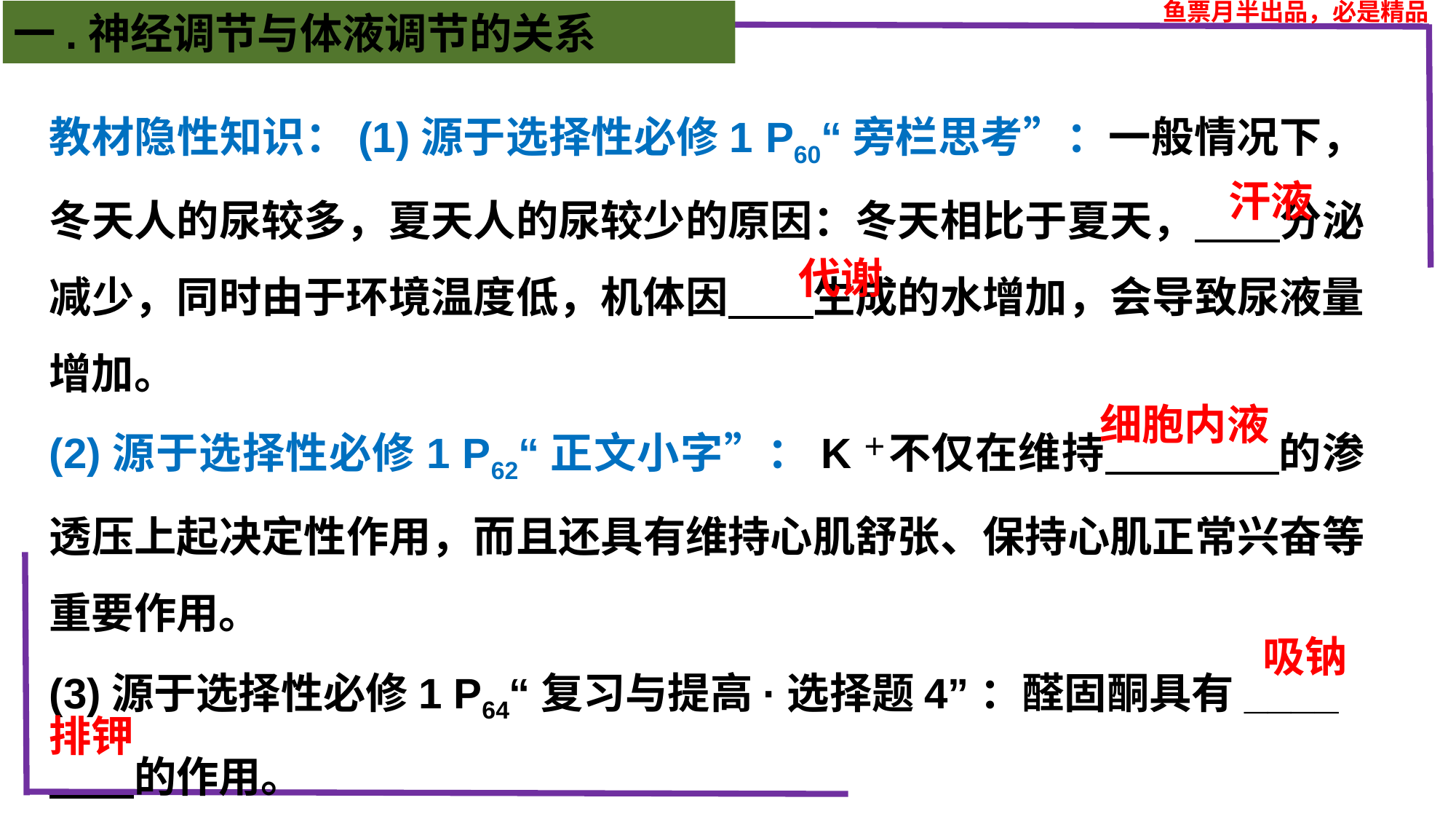

一.神经调节与体液调节的关系
教材隐性知识：(1)源于选择性必修1 P60“旁栏思考”：一般情况下，冬天人的尿较多，夏天人的尿较少的原因：冬天相比于夏天，　　分泌减少，同时由于环境温度低，机体因　　生成的水增加，会导致尿液量增加。
(2)源于选择性必修1 P62“正文小字”：K＋不仅在维持　　　　的渗透压上起决定性作用，而且还具有维持心肌舒张、保持心肌正常兴奋等重要作用。
(3)源于选择性必修1 P64“复习与提高·选择题4”：醛固酮具有____
　　的作用。
汗液
代谢
细胞内液
吸钠
排钾